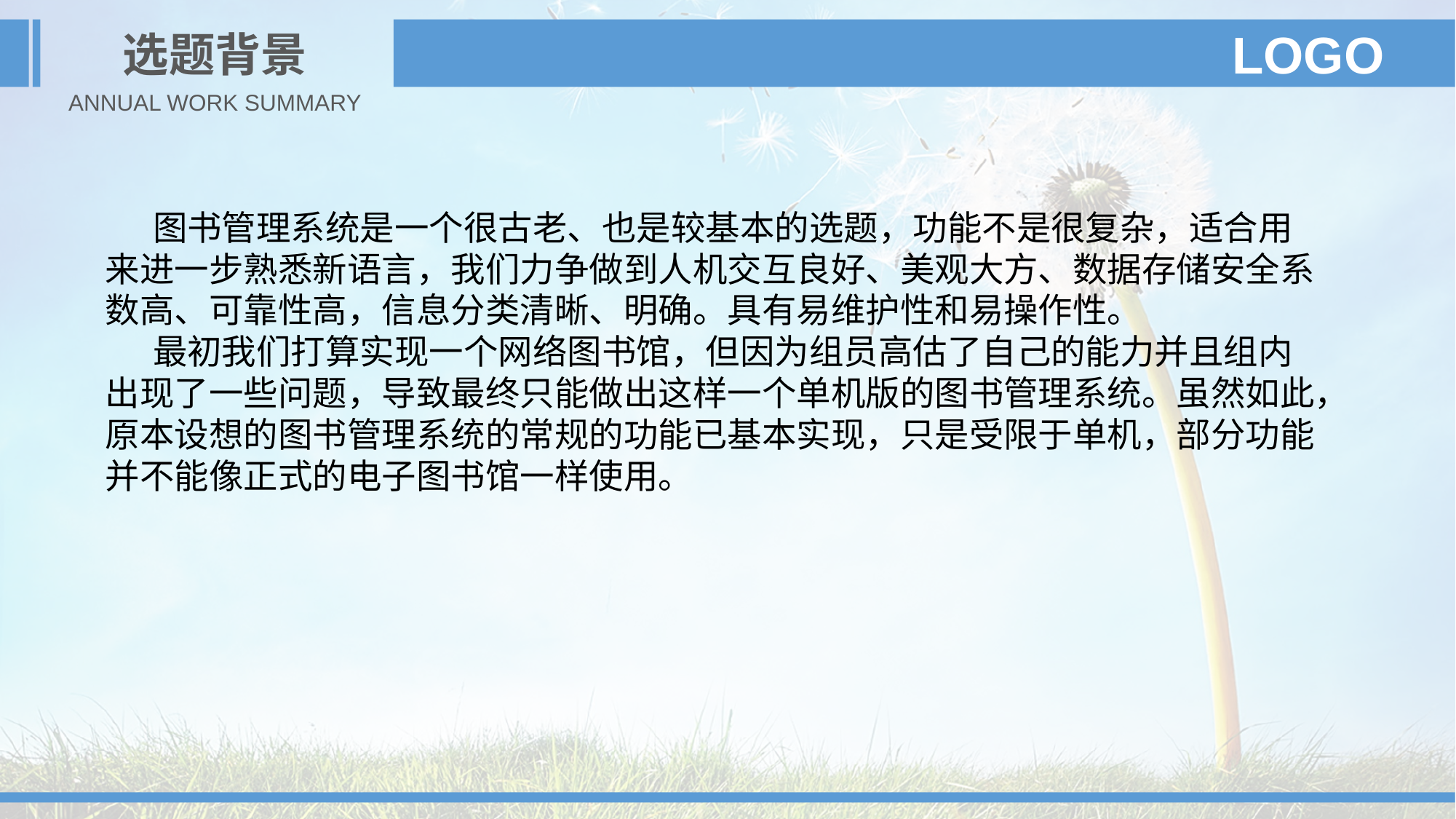

选题背景
LOGO
ANNUAL WORK SUMMARY
     图书管理系统是一个很古老、也是较基本的选题，功能不是很复杂，适合用来进一步熟悉新语言，我们力争做到人机交互良好、美观大方、数据存储安全系数高、可靠性高，信息分类清晰、明确。具有易维护性和易操作性。
     最初我们打算实现一个网络图书馆，但因为组员高估了自己的能力并且组内出现了一些问题，导致最终只能做出这样一个单机版的图书管理系统。虽然如此，原本设想的图书管理系统的常规的功能已基本实现，只是受限于单机，部分功能并不能像正式的电子图书馆一样使用。